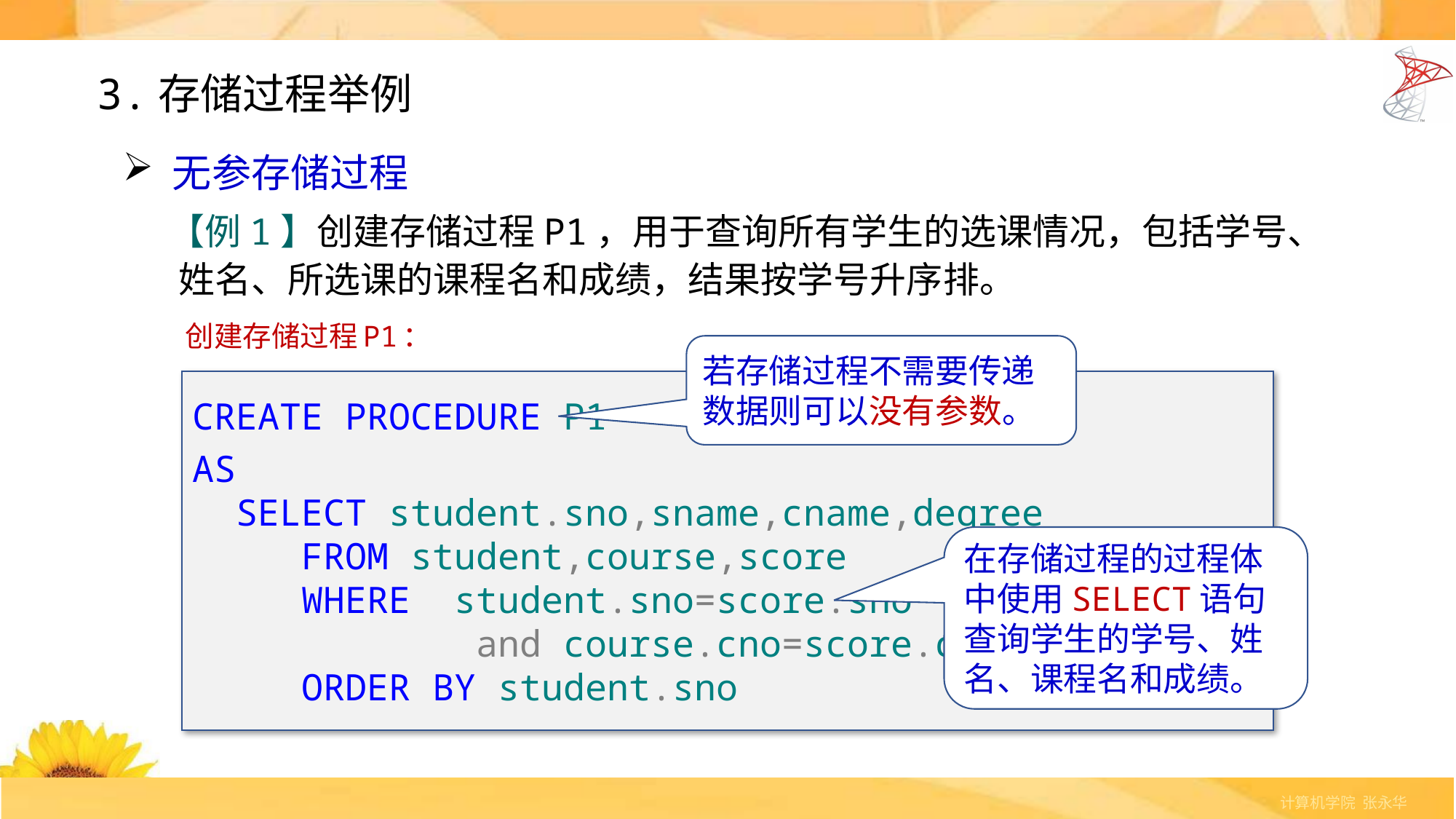

3.存储过程举例
 无参存储过程
 【例1】创建存储过程P1，用于查询所有学生的选课情况，包括学号、姓名、所选课的课程名和成绩，结果按学号升序排。
创建存储过程P1：
若存储过程不需要传递数据则可以没有参数。
CREATE PROCEDURE P1
AS
  SELECT student.sno,sname,cname,degree
	FROM student,course,score
	WHERE  student.sno=score.sno
             and course.cno=score.cno
	ORDER BY student.sno
在存储过程的过程体中使用SELECT语句查询学生的学号、姓名、课程名和成绩。